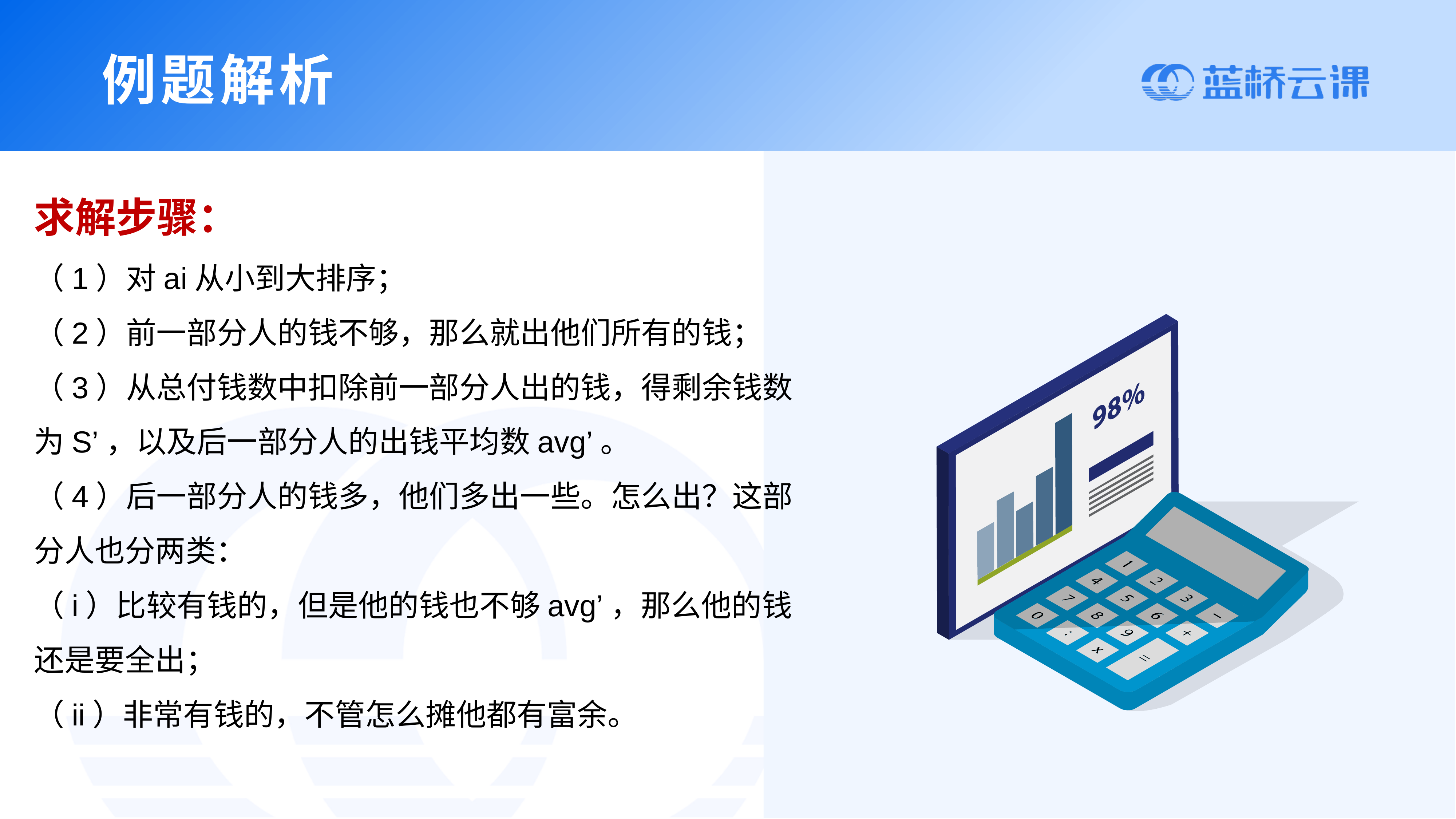

例题解析

求解步骤：
（1）对ai从小到大排序；
（2）前一部分人的钱不够，那么就出他们所有的钱；
（3）从总付钱数中扣除前一部分人出的钱，得剩余钱数为S’，以及后一部分人的出钱平均数avg’。
（4）后一部分人的钱多，他们多出一些。怎么出？这部分人也分两类：
（i）比较有钱的，但是他的钱也不够avg’，那么他的钱还是要全出；
（ii）非常有钱的，不管怎么摊他都有富余。